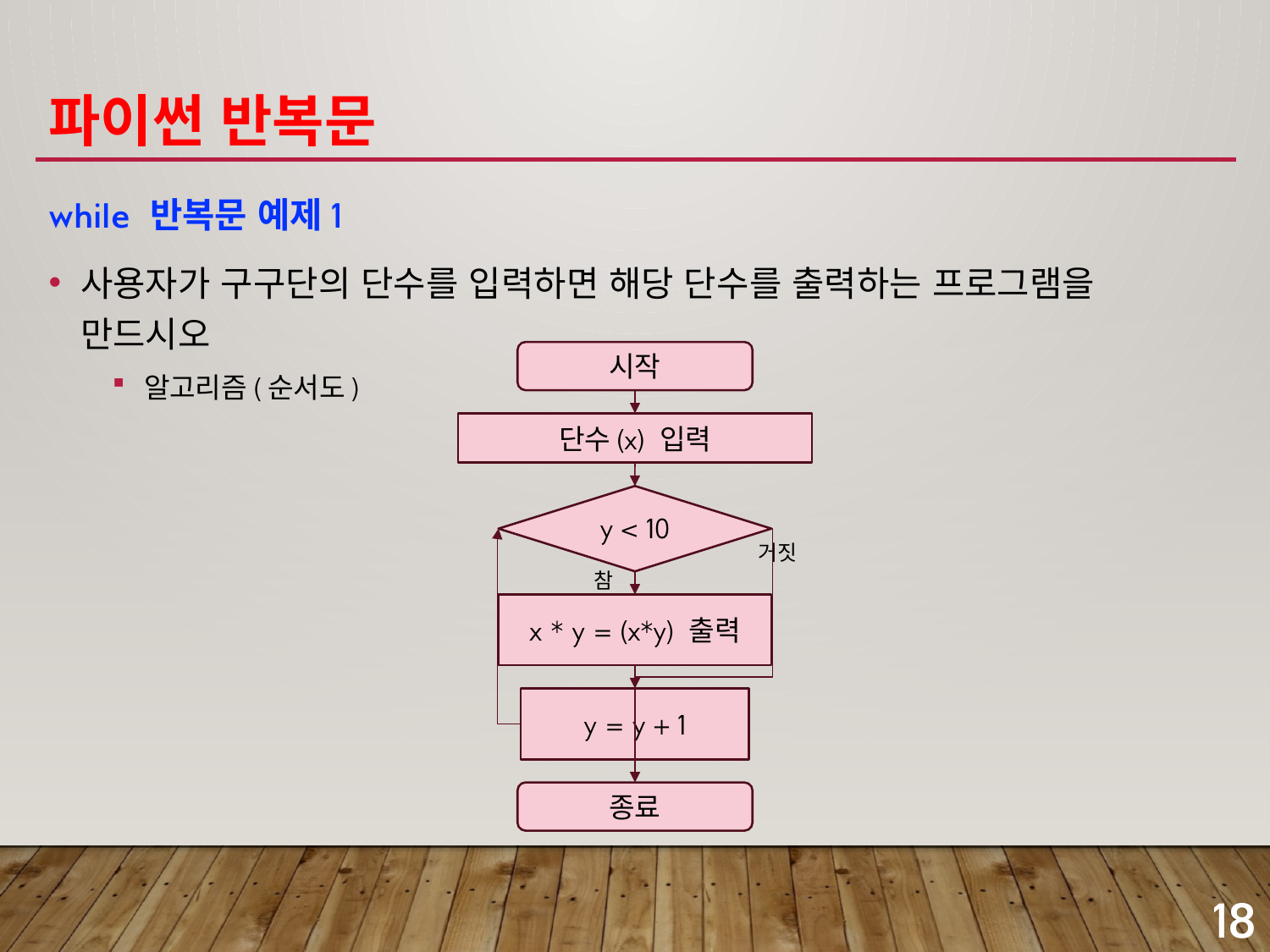

# 파이썬 반복문
while 반복문 예제1
사용자가 구구단의 단수를 입력하면 해당 단수를 출력하는 프로그램을 만드시오
알고리즘(순서도)

시작
단수(x) 입력

y < 10
거짓
참
x * y = (x*y) 출력
y = y + 1
종료